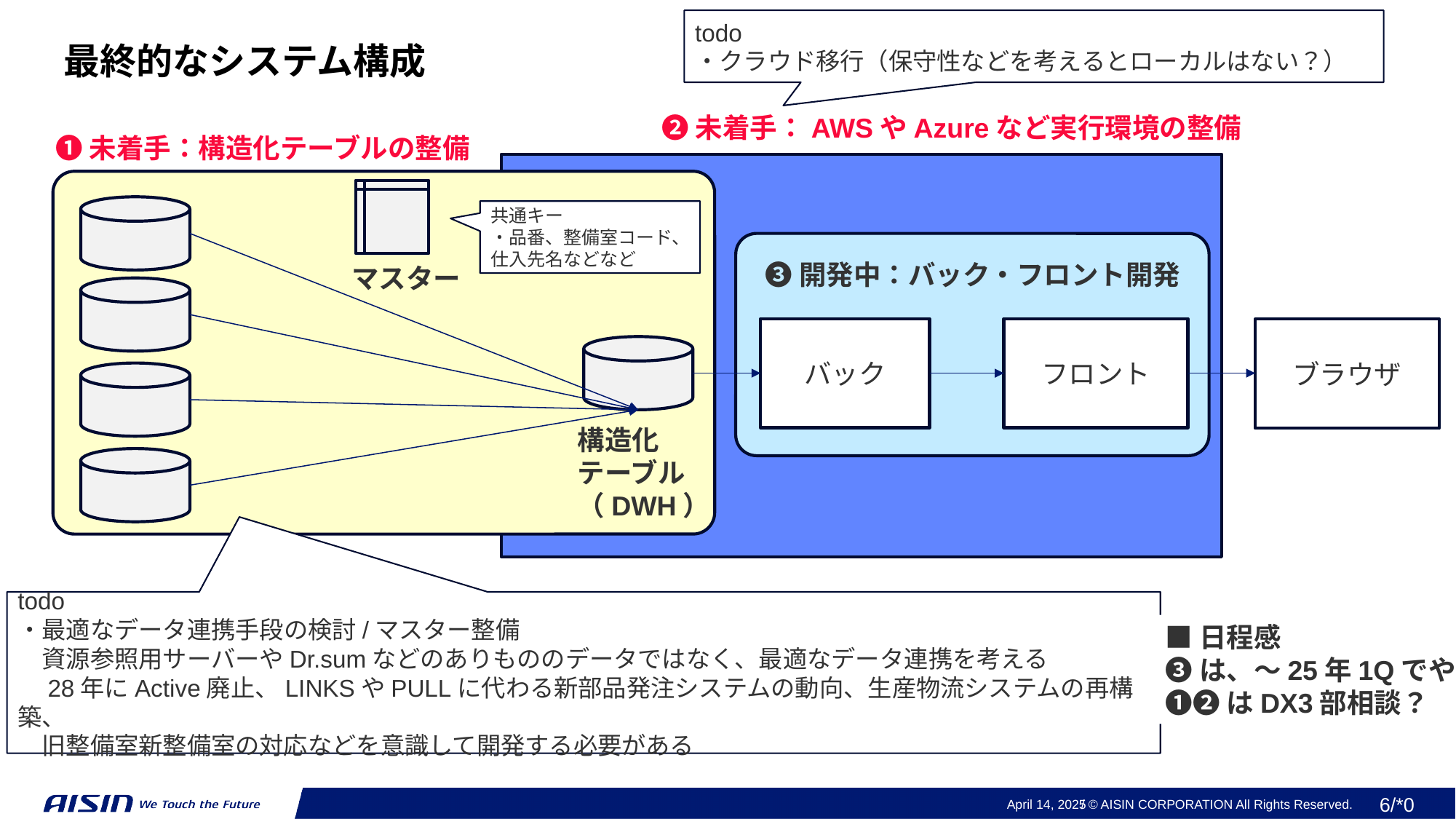

todo
・クラウド移行（保守性などを考えるとローカルはない？）
最終的なシステム構成

❷未着手：AWSやAzureなど実行環境の整備
❶未着手：構造化テーブルの整備

共通キー
・品番、整備室コード、仕入先名などなど

❸開発中：バック・フロント開発
マスター

バック
フロント
ブラウザ

構造化
テーブル
（DWH）

todo
・最適なデータ連携手段の検討/マスター整備
　資源参照用サーバーやDr.sumなどのありもののデータではなく、最適なデータ連携を考える
　28年にActive廃止、LINKSやPULLに代わる新部品発注システムの動向、生産物流システムの再構築、
　旧整備室新整備室の対応などを意識して開発する必要がある
■日程感
❸は、～25年1Qでやり切れる
❶❷はDX3部相談？
April 14, 2025